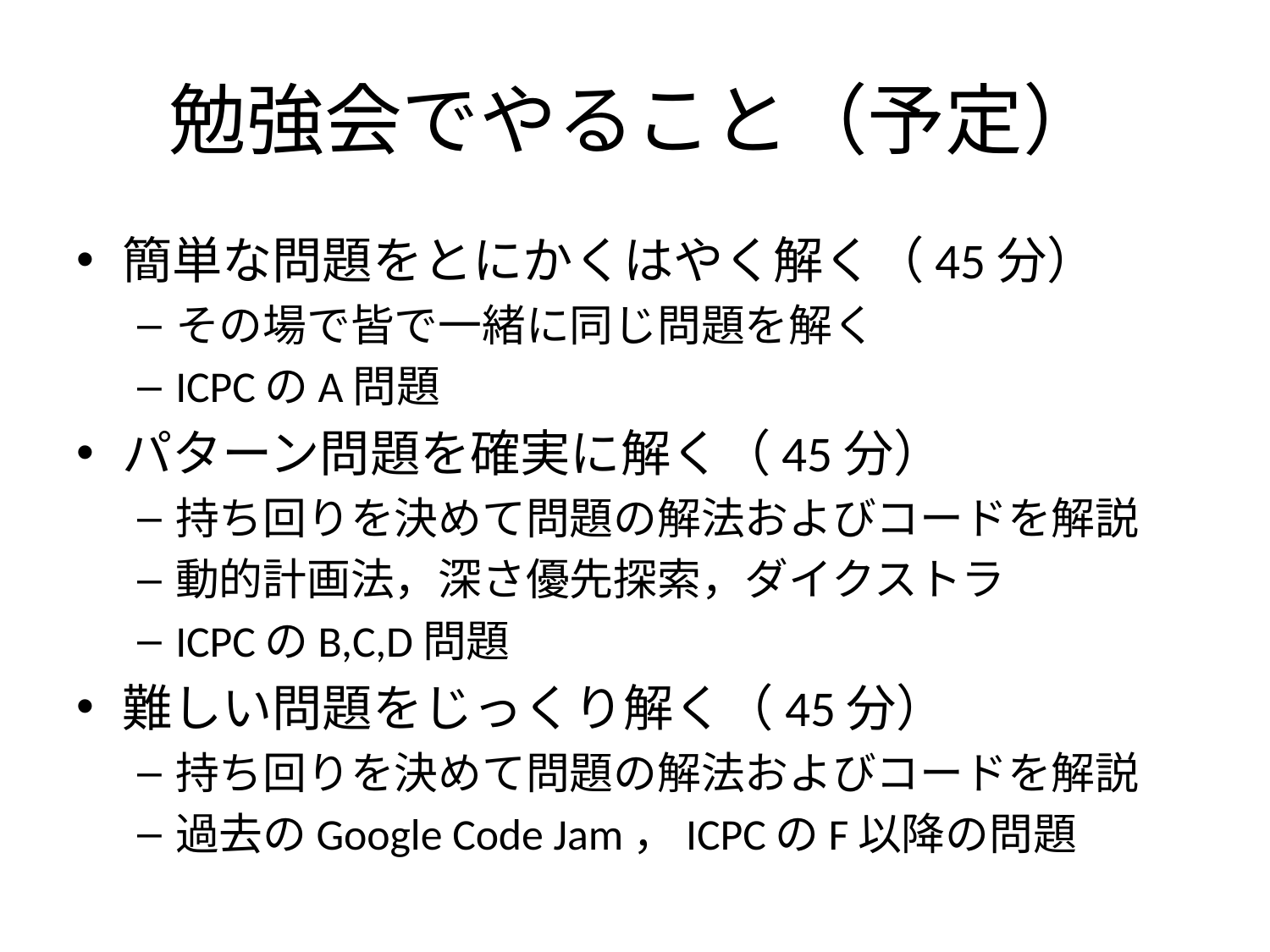

# 勉強会でやること（予定）
簡単な問題をとにかくはやく解く（45分）
その場で皆で一緒に同じ問題を解く
ICPCのA問題
パターン問題を確実に解く（45分）
持ち回りを決めて問題の解法およびコードを解説
動的計画法，深さ優先探索，ダイクストラ
ICPCのB,C,D問題
難しい問題をじっくり解く（45分）
持ち回りを決めて問題の解法およびコードを解説
過去のGoogle Code Jam，ICPCのF以降の問題